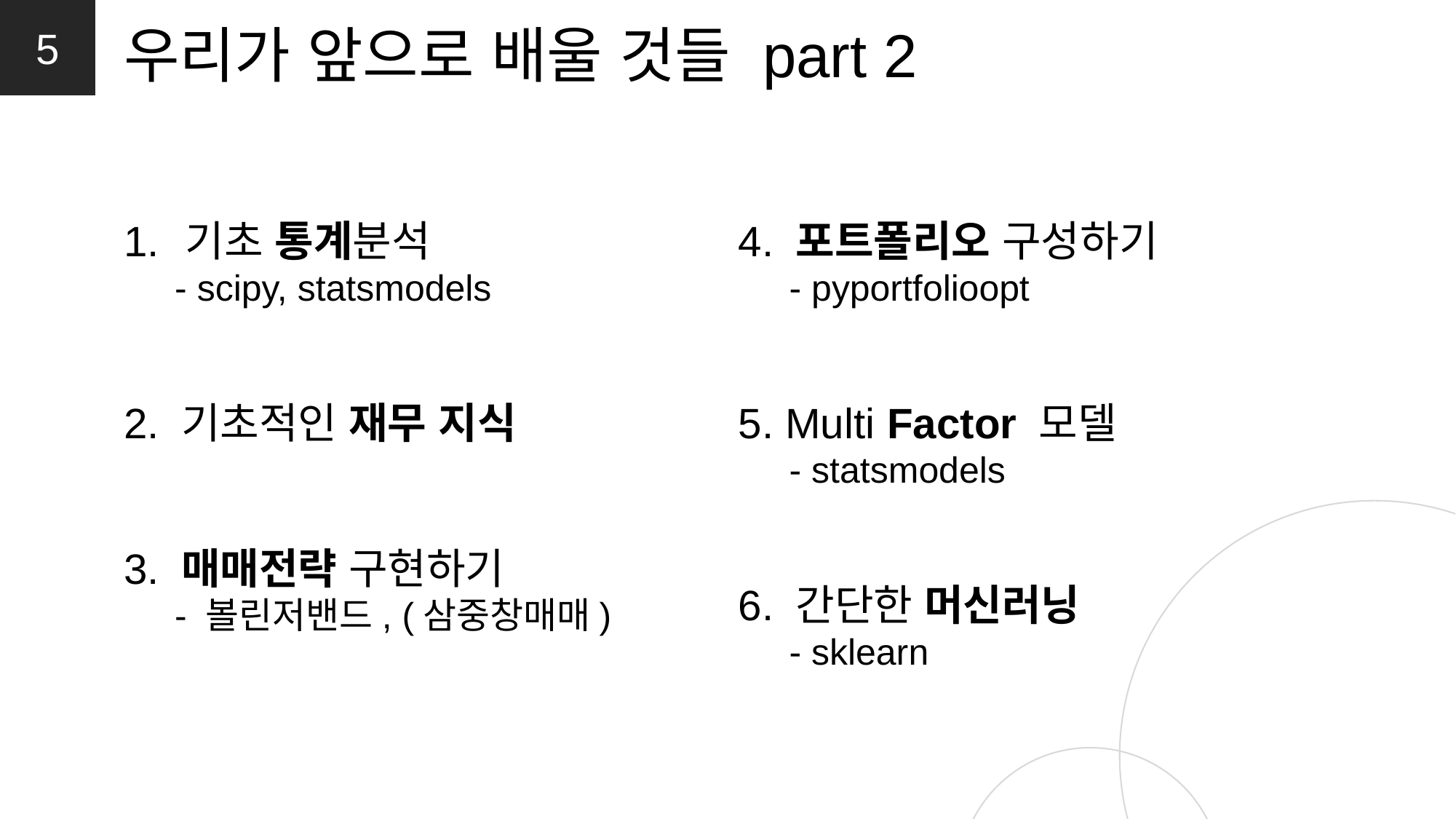

5
우리가 앞으로 배울 것들 part 2
기초 통계분석
     - scipy, statsmodels

2. 기초적인 재무 지식

3. 매매전략 구현하기
     - 볼린저밴드, (삼중창매매)

4. 포트폴리오 구성하기
     - pyportfolioopt

5. Multi Factor 모델
     - statsmodels

6. 간단한 머신러닝
     - sklearn